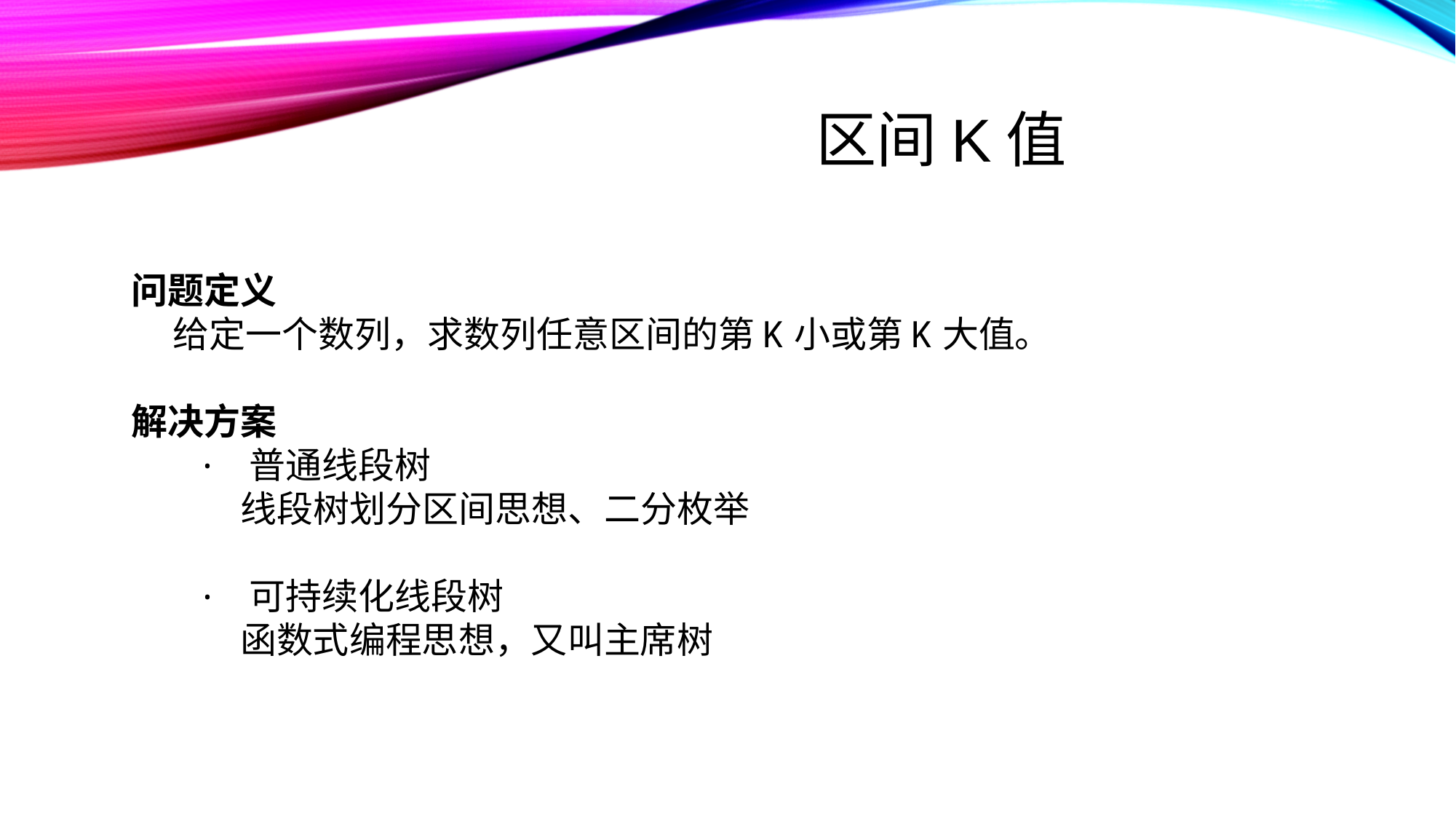

# 区间k值
问题定义
    给定一个数列，求数列任意区间的第K小或第K大值。

解决方案
   · 普通线段树
	线段树划分区间思想、二分枚举

   · 可持续化线段树
	函数式编程思想，又叫主席树